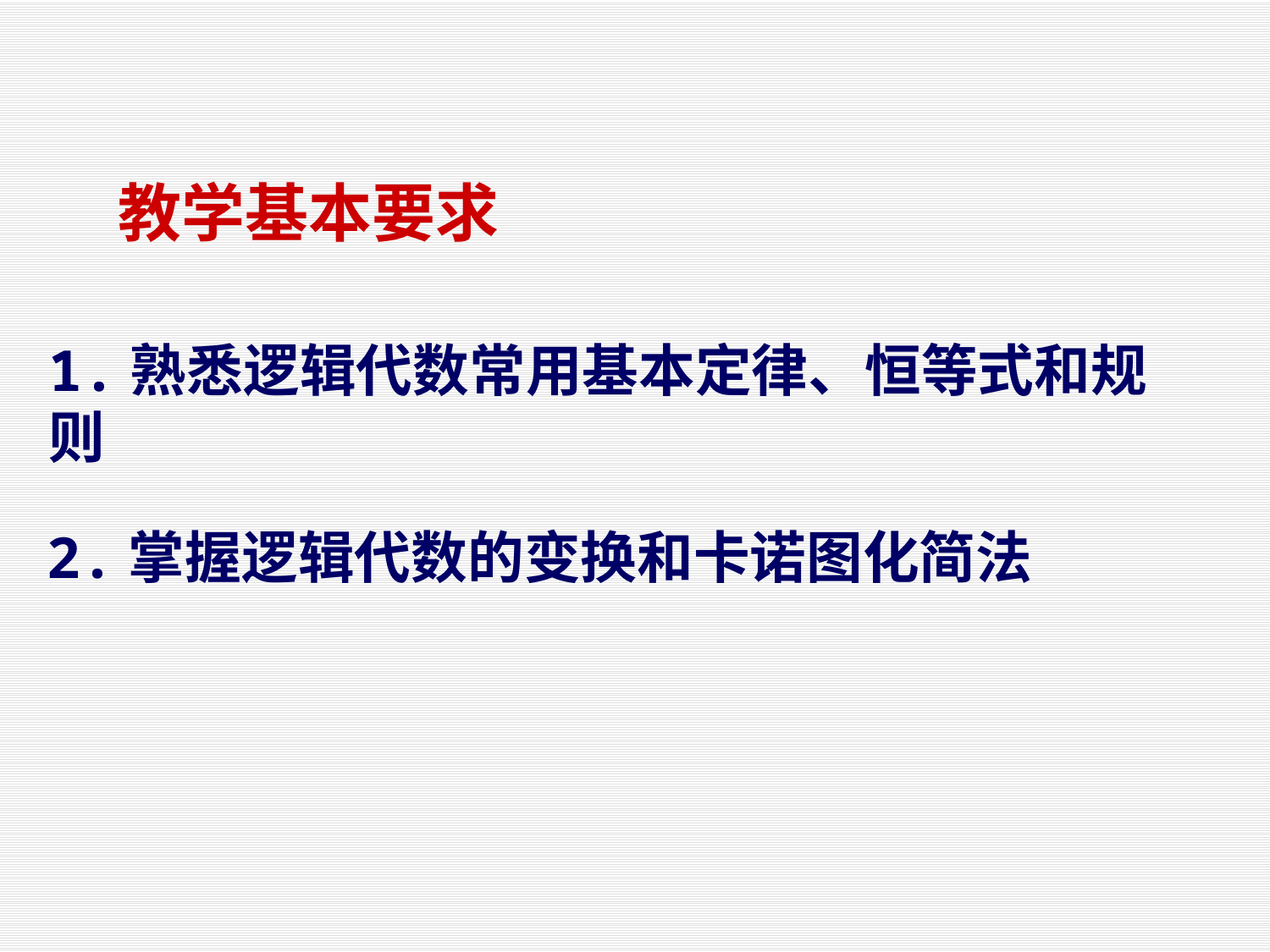

教学基本要求
1.熟悉逻辑代数常用基本定律、恒等式和规则
2.掌握逻辑代数的变换和卡诺图化简法